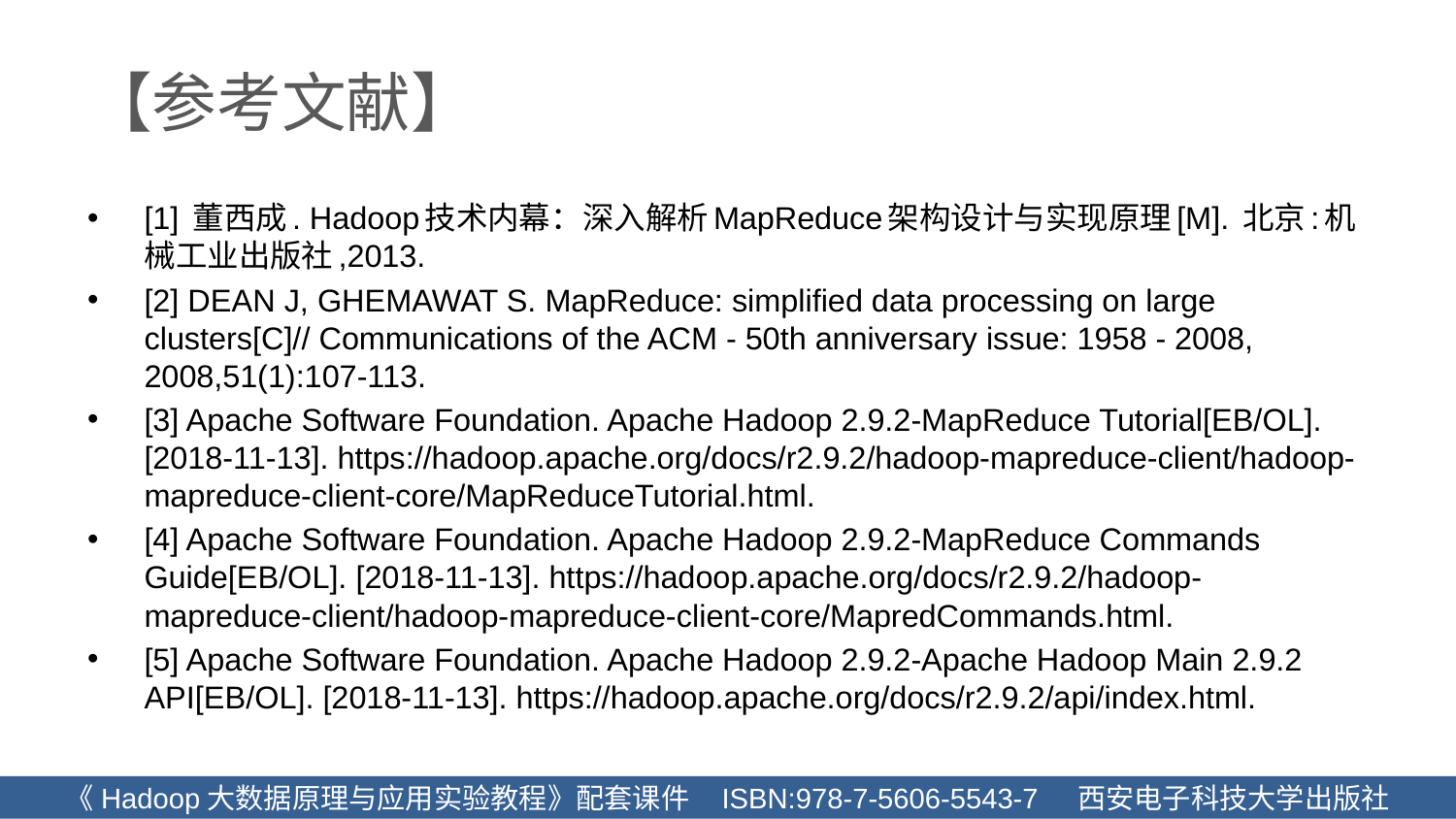

# 【参考文献】
[1] 董西成. Hadoop技术内幕：深入解析MapReduce架构设计与实现原理[M]. 北京:机械工业出版社,2013.
[2] DEAN J, GHEMAWAT S. MapReduce: simplified data processing on large clusters[C]// Communications of the ACM - 50th anniversary issue: 1958 - 2008, 2008,51(1):107-113.
[3] Apache Software Foundation. Apache Hadoop 2.9.2-MapReduce Tutorial[EB/OL]. [2018-11-13]. https://hadoop.apache.org/docs/r2.9.2/hadoop-mapreduce-client/hadoop-mapreduce-client-core/MapReduceTutorial.html.
[4] Apache Software Foundation. Apache Hadoop 2.9.2-MapReduce Commands Guide[EB/OL]. [2018-11-13]. https://hadoop.apache.org/docs/r2.9.2/hadoop-mapreduce-client/hadoop-mapreduce-client-core/MapredCommands.html.
[5] Apache Software Foundation. Apache Hadoop 2.9.2-Apache Hadoop Main 2.9.2 API[EB/OL]. [2018-11-13]. https://hadoop.apache.org/docs/r2.9.2/api/index.html.